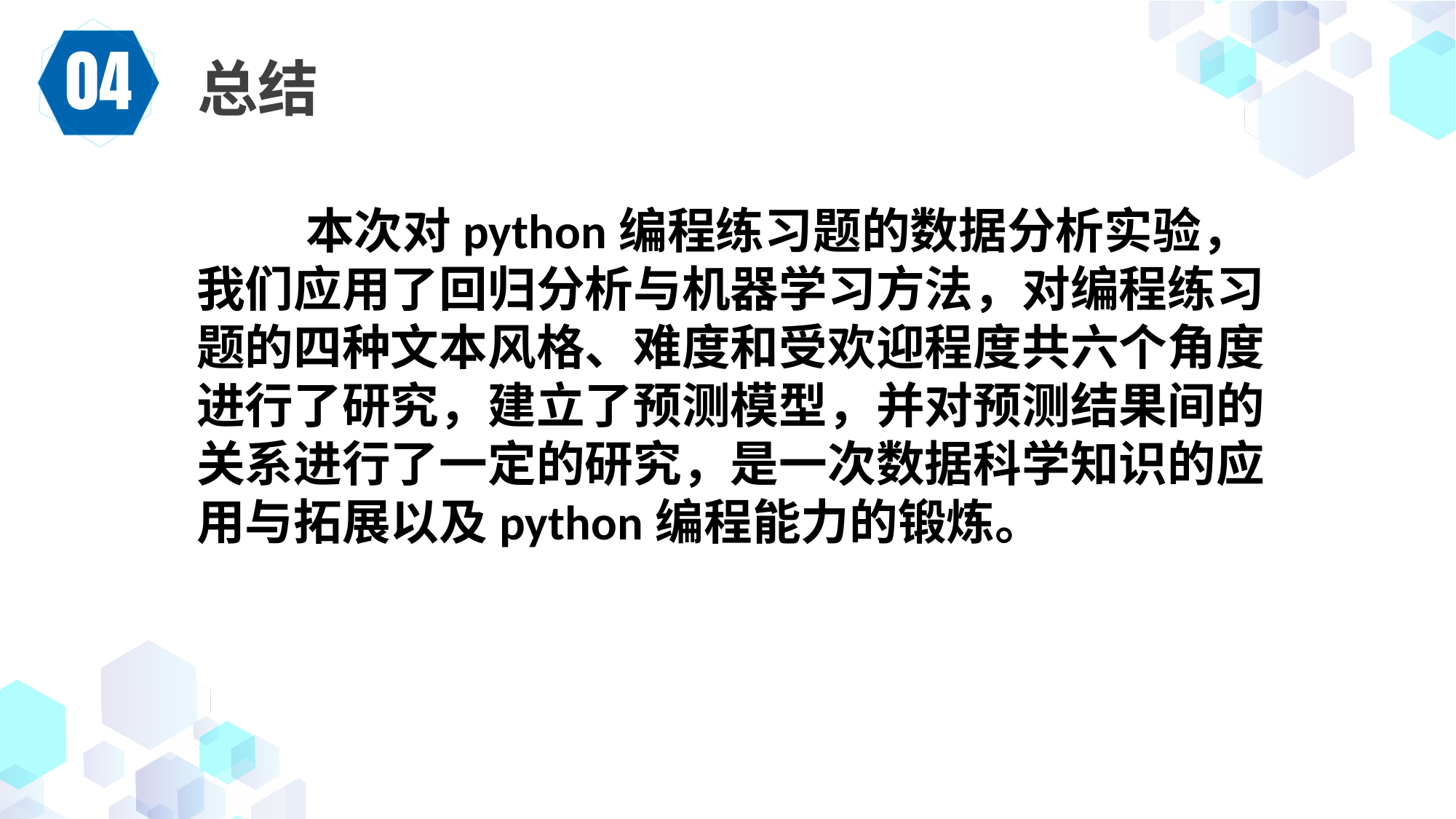

04
总结
	本次对python编程练习题的数据分析实验，我们应用了回归分析与机器学习方法，对编程练习题的四种文本风格、难度和受欢迎程度共六个角度进行了研究，建立了预测模型，并对预测结果间的关系进行了一定的研究，是一次数据科学知识的应用与拓展以及python编程能力的锻炼。